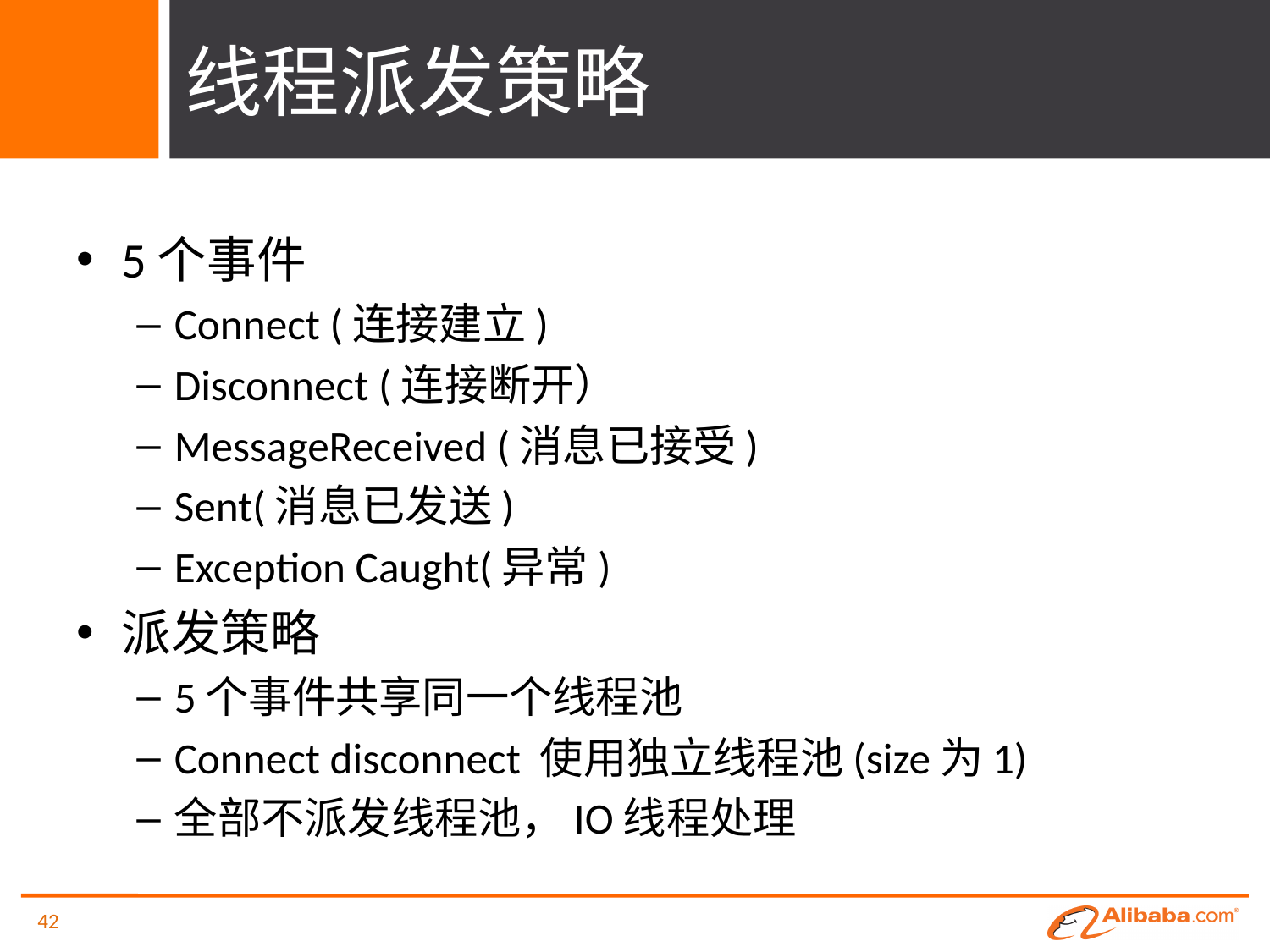

# 线程派发策略
5个事件
Connect (连接建立)
Disconnect (连接断开）
MessageReceived (消息已接受)
Sent(消息已发送)
Exception Caught(异常)
派发策略
5个事件共享同一个线程池
Connect disconnect 使用独立线程池(size为1)
全部不派发线程池，IO线程处理
42